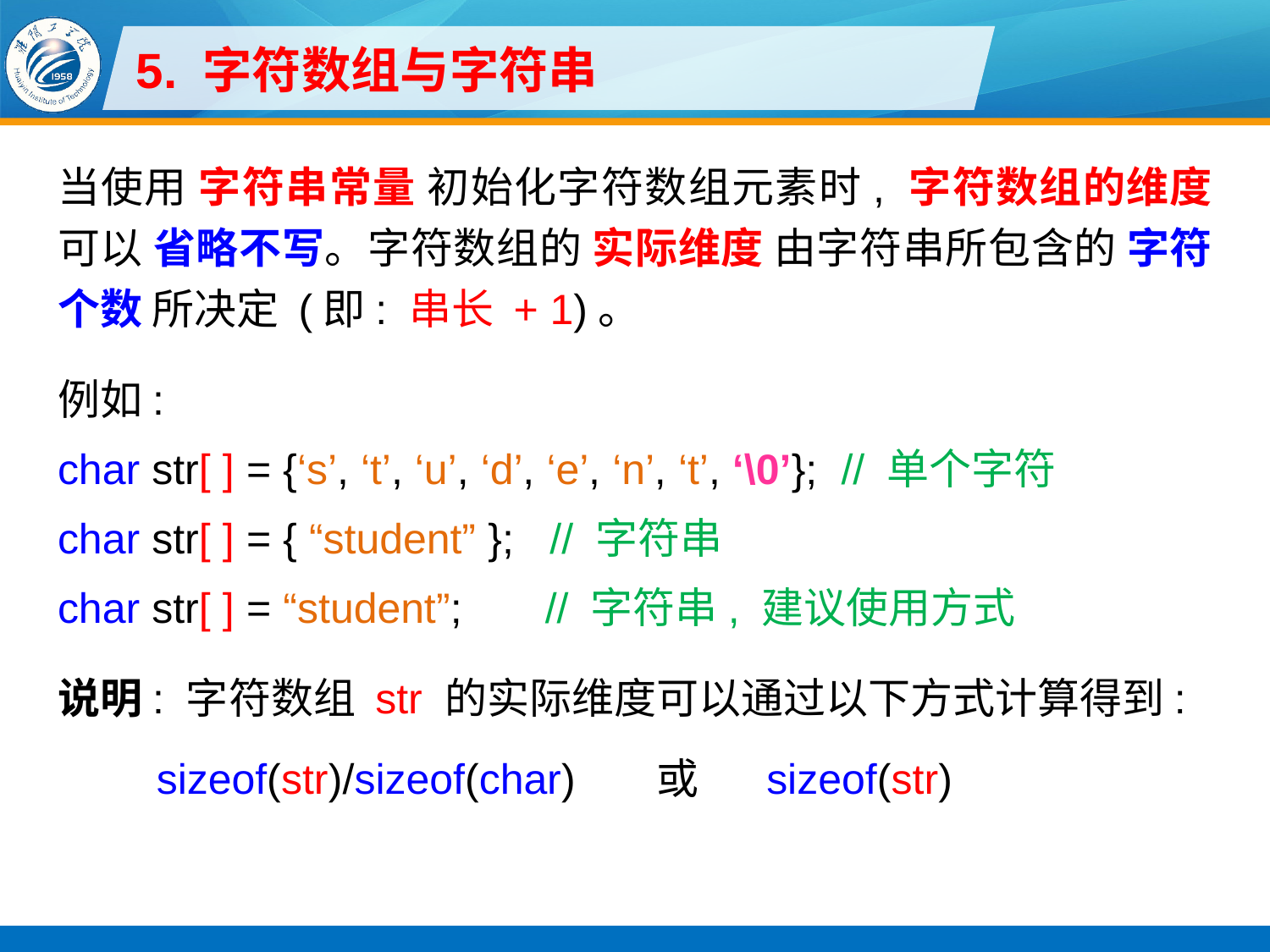

# 5. 字符数组与字符串
当使用 字符串常量 初始化字符数组元素时, 字符数组的维度 可以 省略不写。字符数组的 实际维度 由字符串所包含的 字符个数 所决定 (即: 串长 + 1)。
例如:
char str[ ] = {‘s’, ‘t’, ‘u’, ‘d’, ‘e’, ‘n’, ‘t’, ‘\0’};  // 单个字符
char str[ ] = { “student” };   // 字符串
char str[ ] = “student”;       // 字符串, 建议使用方式
说明: 字符数组 str 的实际维度可以通过以下方式计算得到:
sizeof(str)/sizeof(char)      或      sizeof(str)